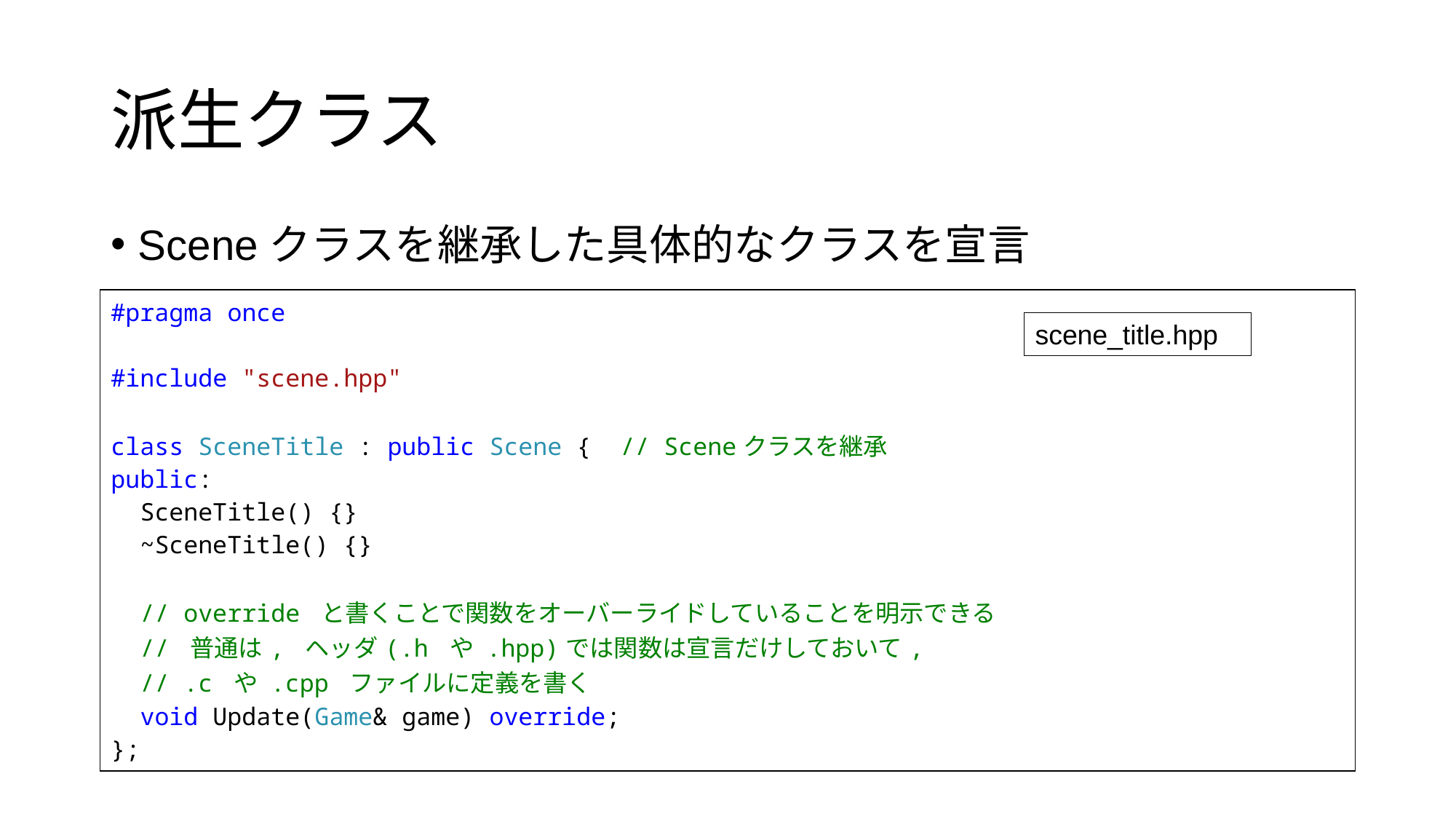

# 派生クラス
Sceneクラスを継承した具体的なクラスを宣言
| #pragma once #include "scene.hpp" class SceneTitle : public Scene { // Sceneクラスを継承 public: SceneTitle() {} ~SceneTitle() {} // override と書くことで関数をオーバーライドしていることを明示できる // 普通は, ヘッダ(.h や .hpp)では関数は宣言だけしておいて, // .c や .cpp ファイルに定義を書く void Update(Game& game) override; }; |
| --- |
scene_title.hpp